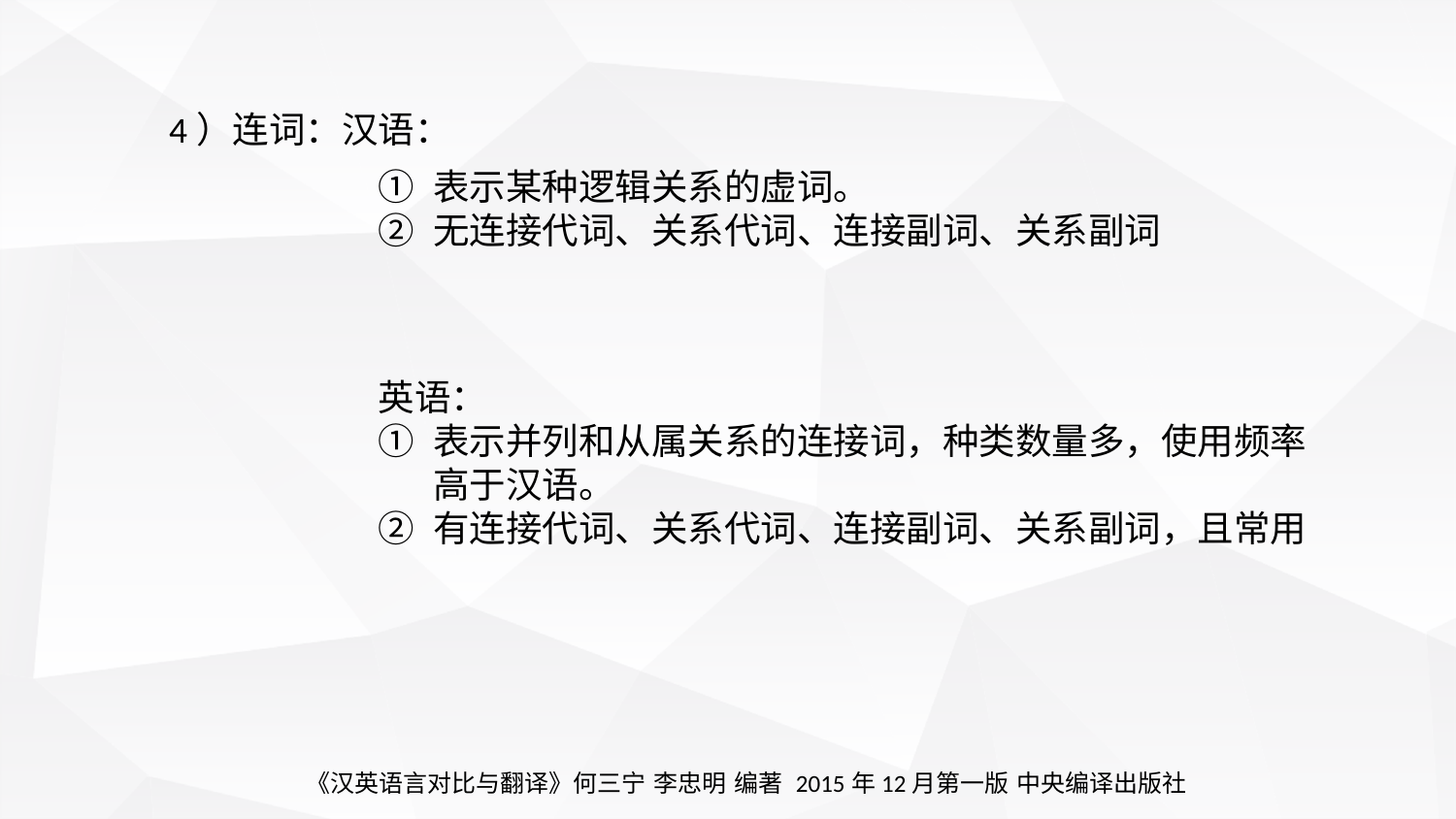

4）连词：汉语：
表示某种逻辑关系的虚词。
无连接代词、关系代词、连接副词、关系副词
英语：
表示并列和从属关系的连接词，种类数量多，使用频率高于汉语。
有连接代词、关系代词、连接副词、关系副词，且常用
《汉英语言对比与翻译》何三宁 李忠明 编著 2015年12月第一版 中央编译出版社